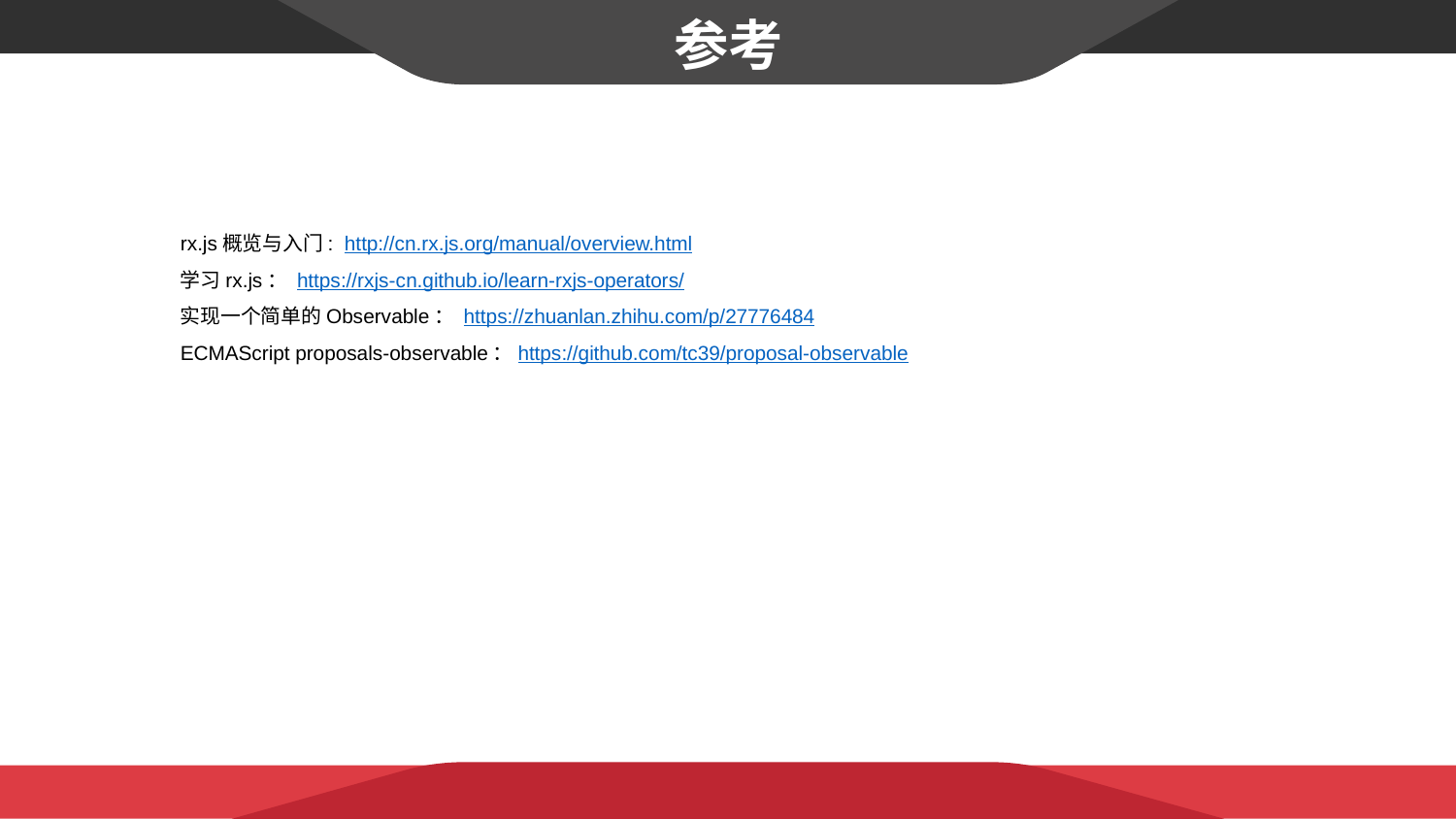

参考
rx.js概览与入门:  http://cn.rx.js.org/manual/overview.html
学习rx.js： https://rxjs-cn.github.io/learn-rxjs-operators/
实现一个简单的Observable： https://zhuanlan.zhihu.com/p/27776484
ECMAScript proposals-observable：https://github.com/tc39/proposal-observable